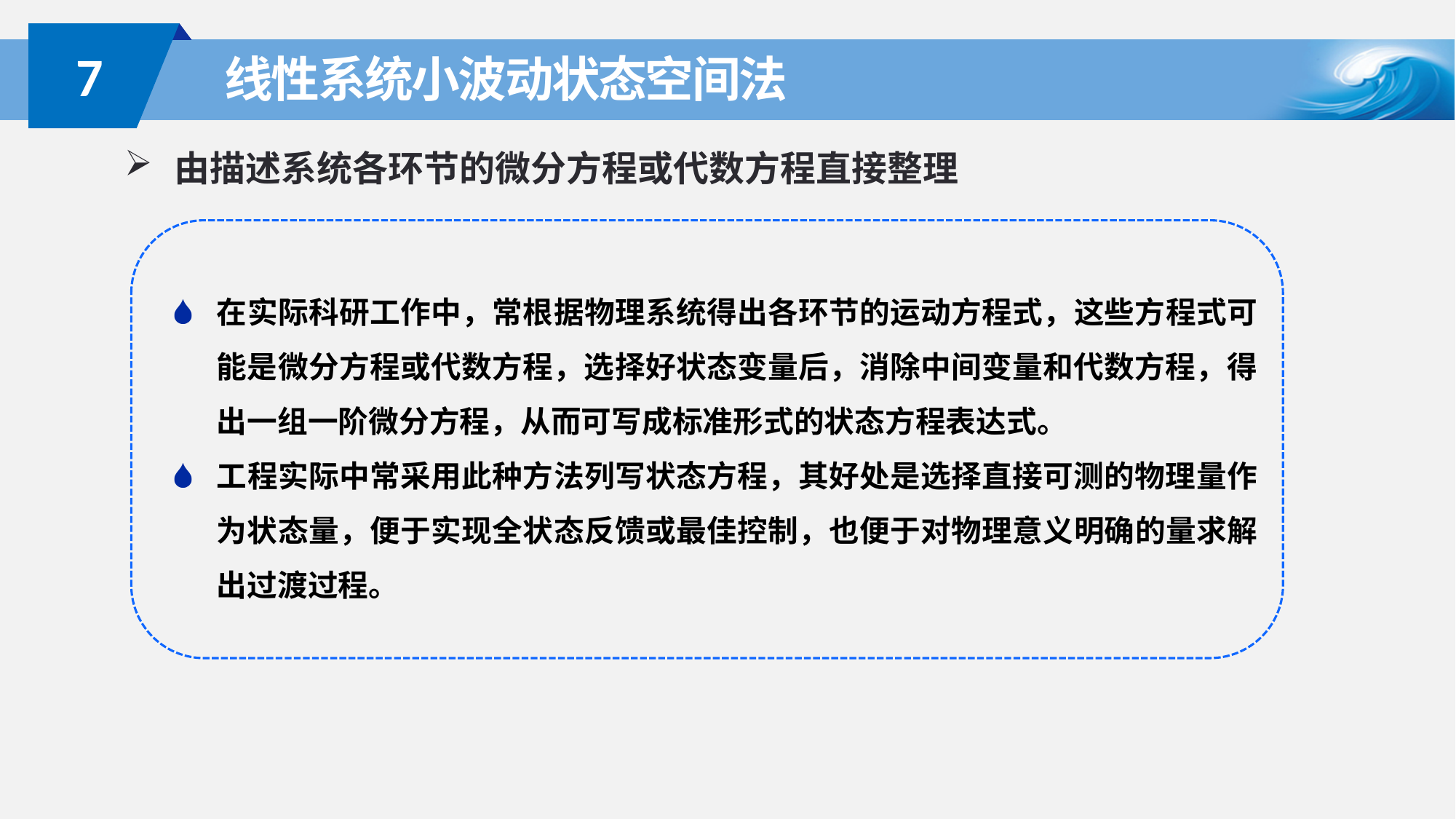

7
# 线性系统小波动状态空间法
由描述系统各环节的微分方程或代数方程直接整理
在实际科研工作中，常根据物理系统得出各环节的运动方程式，这些方程式可能是微分方程或代数方程，选择好状态变量后，消除中间变量和代数方程，得出一组一阶微分方程，从而可写成标准形式的状态方程表达式。
工程实际中常采用此种方法列写状态方程，其好处是选择直接可测的物理量作为状态量，便于实现全状态反馈或最佳控制，也便于对物理意义明确的量求解出过渡过程。